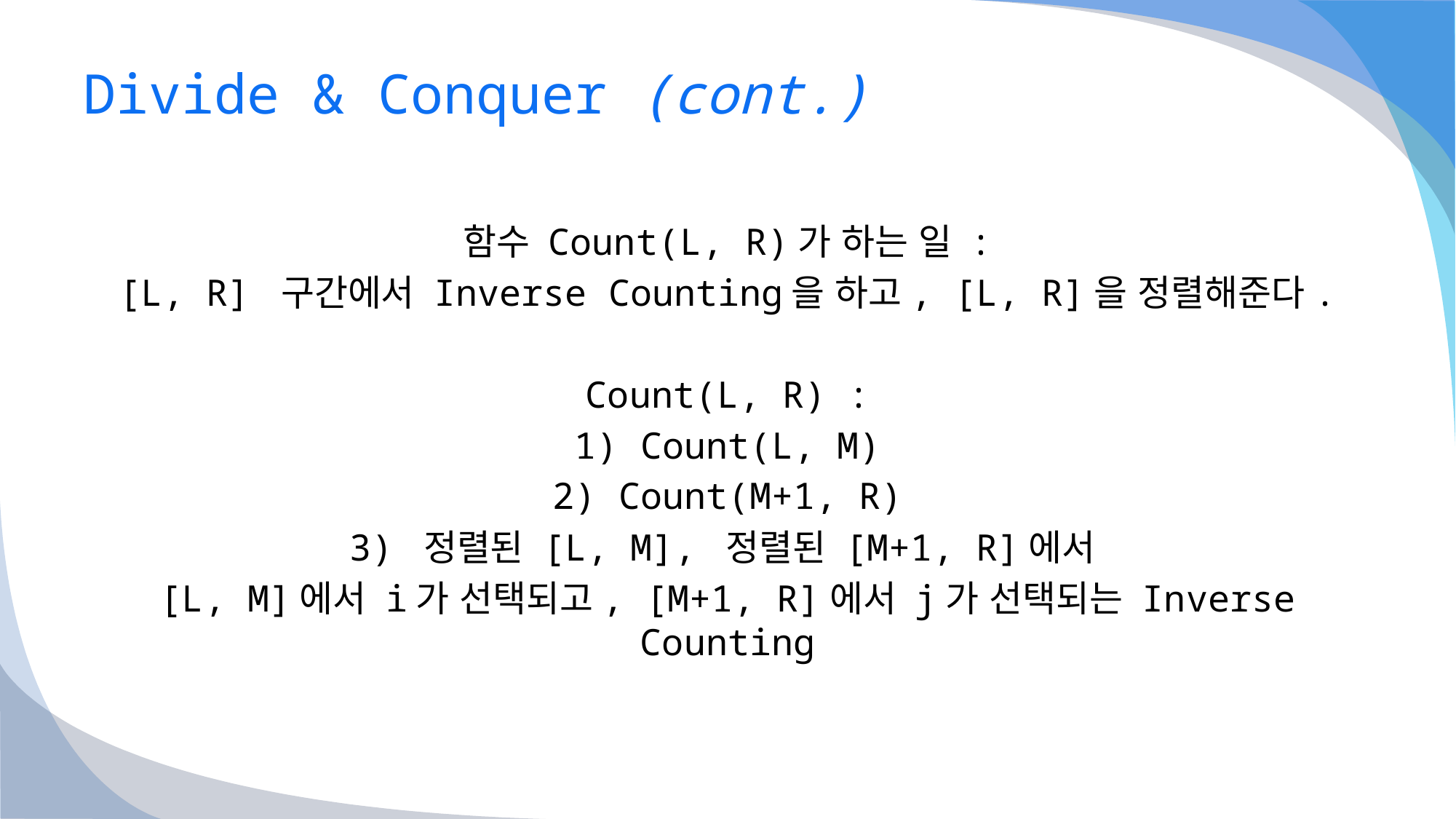

# Divide & Conquer (cont.)

함수 Count(L, R)가 하는 일 :
[L, R] 구간에서 Inverse Counting을 하고, [L, R]을 정렬해준다.

Count(L, R) :
1) Count(L, M)
2) Count(M+1, R)
3) 정렬된 [L, M], 정렬된 [M+1, R]에서
[L, M]에서 i가 선택되고, [M+1, R]에서 j가 선택되는 Inverse Counting